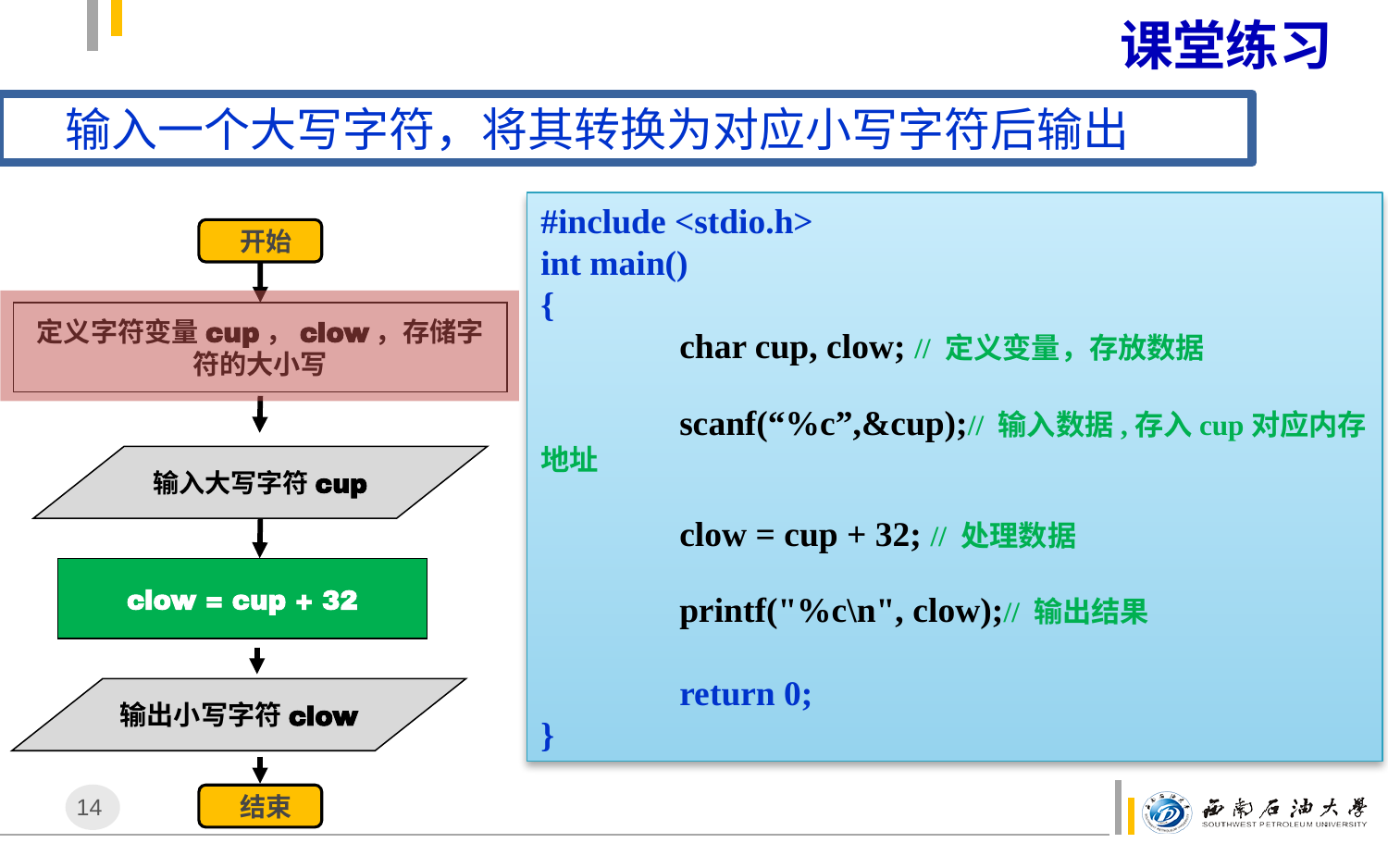

课堂练习
输入一个大写字符，将其转换为对应小写字符后输出
#include <stdio.h>
int main()
{
	char cup, clow; // 定义变量，存放数据

	scanf(“%c”,&cup);// 输入数据,存入cup对应内存地址

	clow = cup + 32; // 处理数据

	printf("%c\n", clow);// 输出结果

	return 0;
}
 开始

定义字符变量cup，clow，存储字符的大小写
输入大写字符cup
clow = cup + 32
输出小写字符clow
 结束